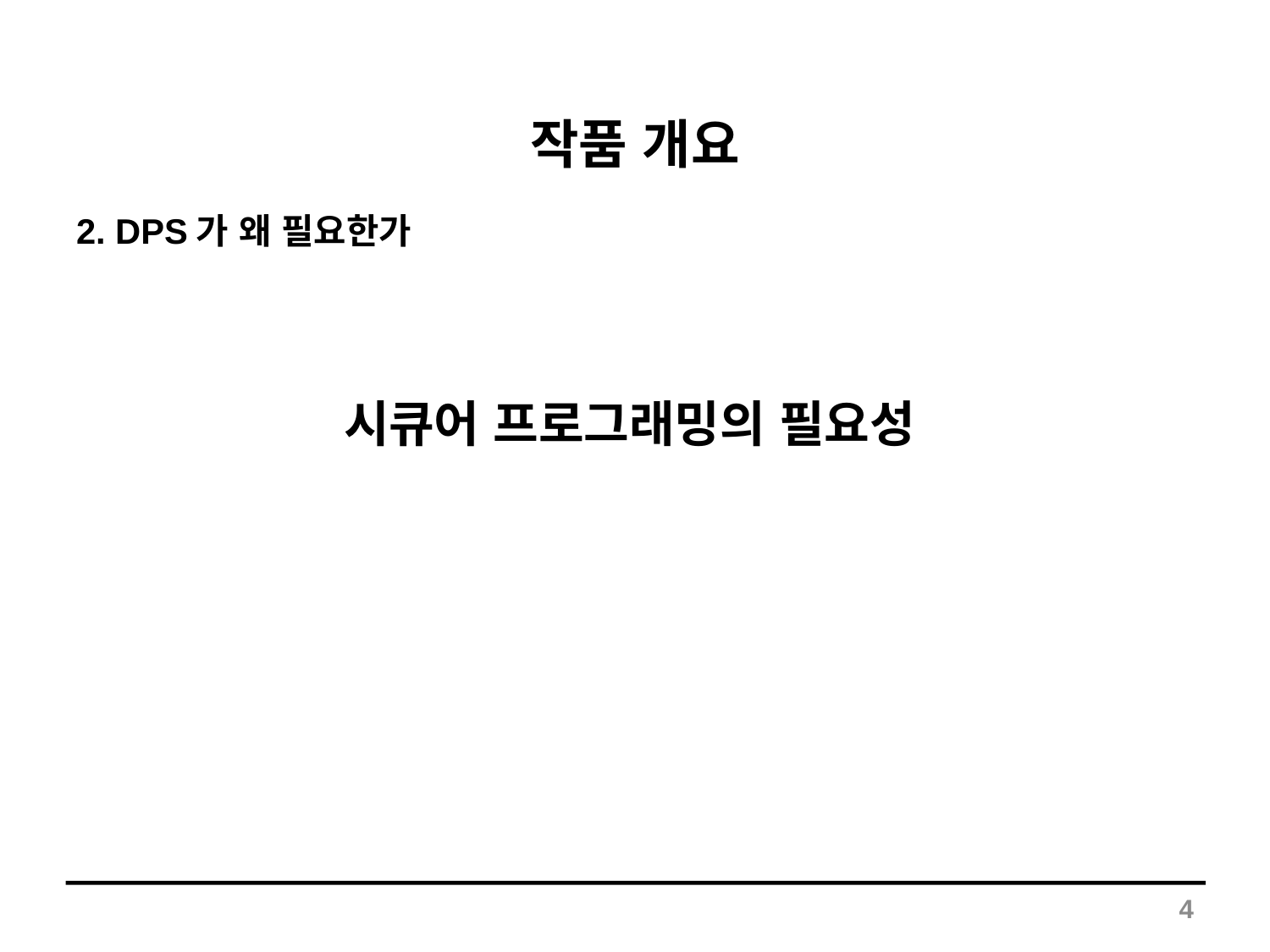

# 작품 개요
2. DPS가 왜 필요한가

시큐어 프로그래밍의 필요성
4